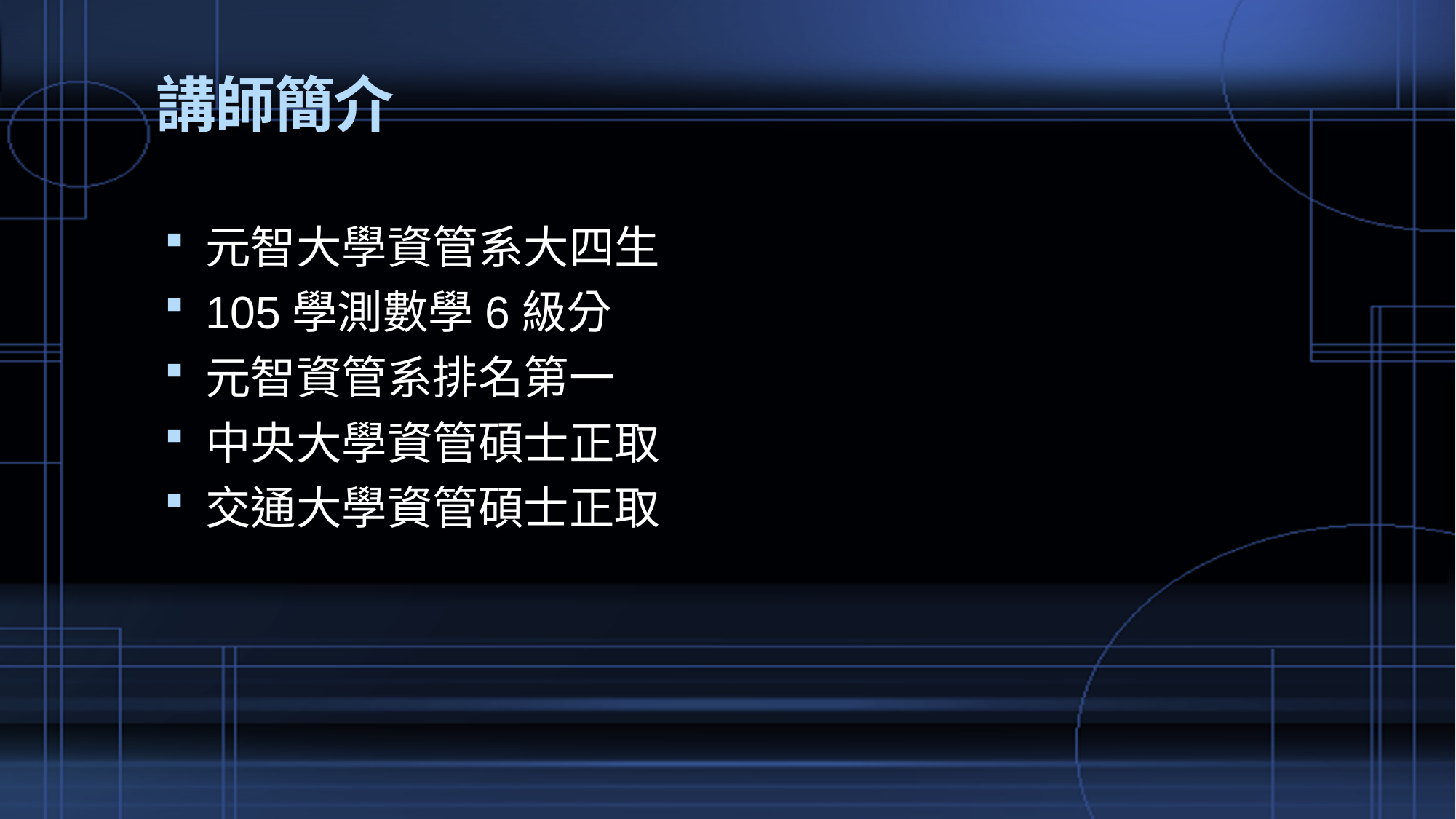

# 講師簡介
元智大學資管系大四生
105學測數學6級分
元智資管系排名第一
中央大學資管碩士正取
交通大學資管碩士正取